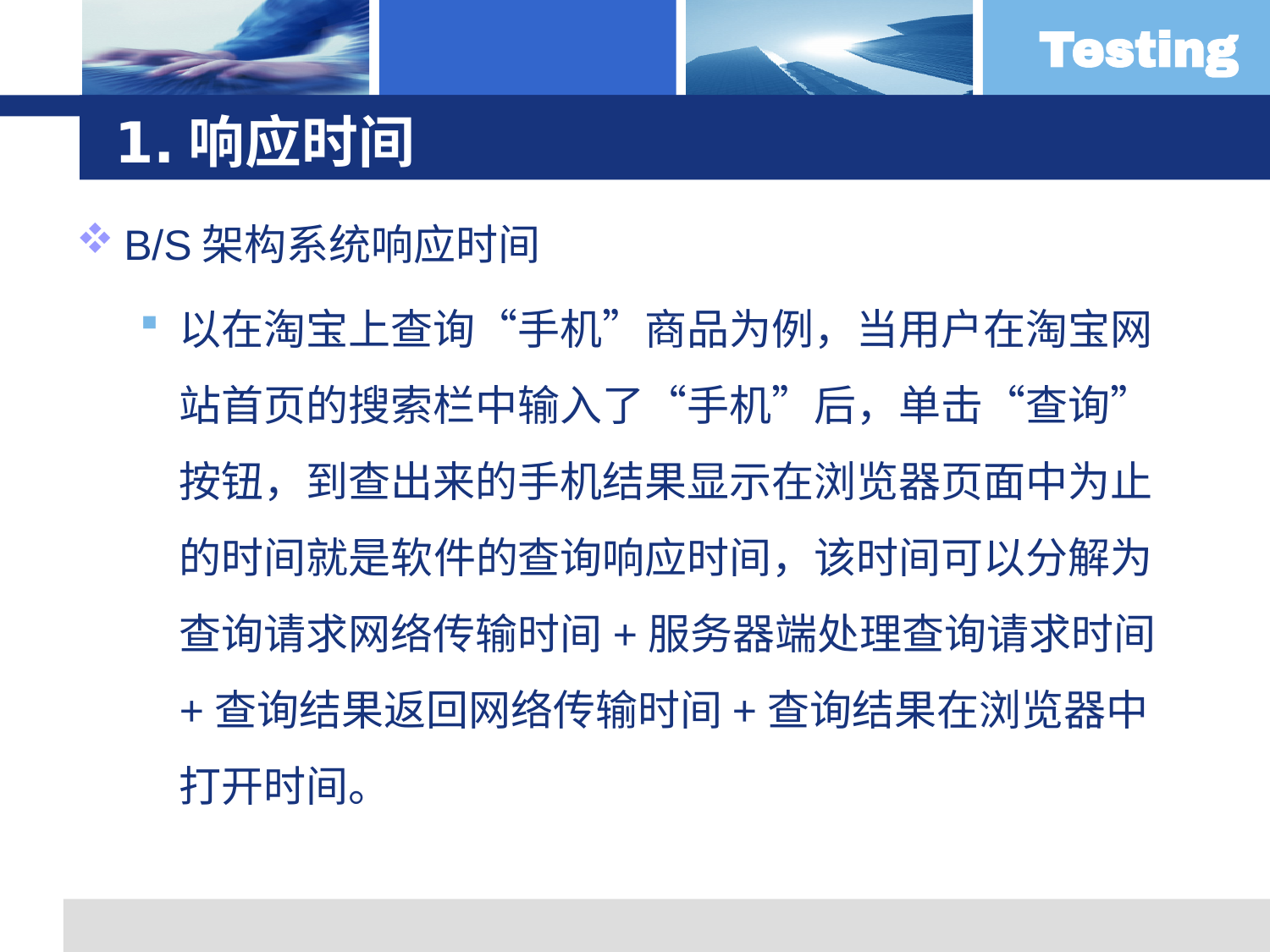

# 1.响应时间
B/S架构系统响应时间
以在淘宝上查询“手机”商品为例，当用户在淘宝网站首页的搜索栏中输入了“手机”后，单击“查询”按钮，到查出来的手机结果显示在浏览器页面中为止的时间就是软件的查询响应时间，该时间可以分解为查询请求网络传输时间+服务器端处理查询请求时间+查询结果返回网络传输时间+查询结果在浏览器中打开时间。